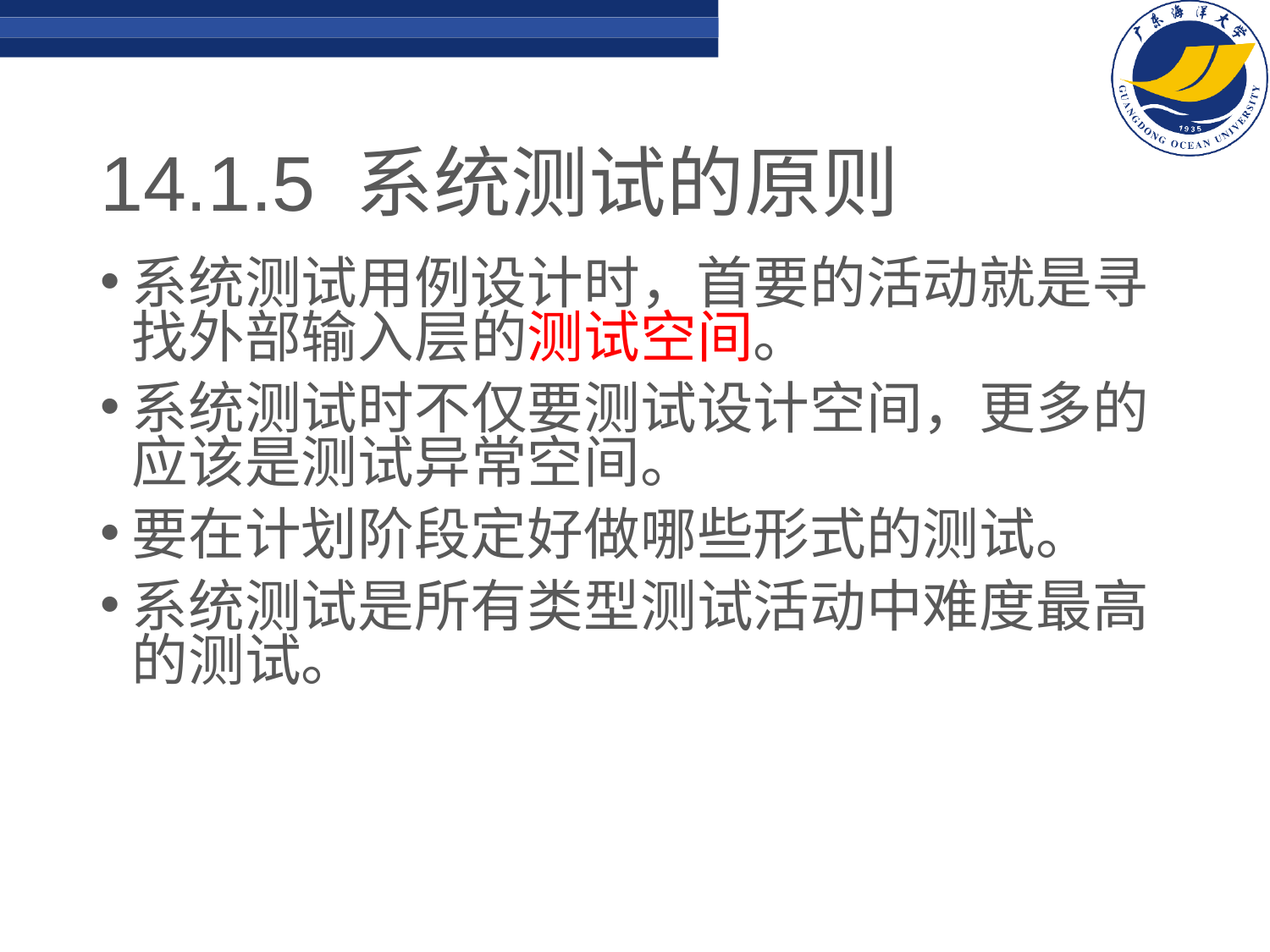

# 14.1.5 系统测试的原则
系统测试用例设计时，首要的活动就是寻找外部输入层的测试空间。
系统测试时不仅要测试设计空间，更多的应该是测试异常空间。
要在计划阶段定好做哪些形式的测试。
系统测试是所有类型测试活动中难度最高的测试。
11